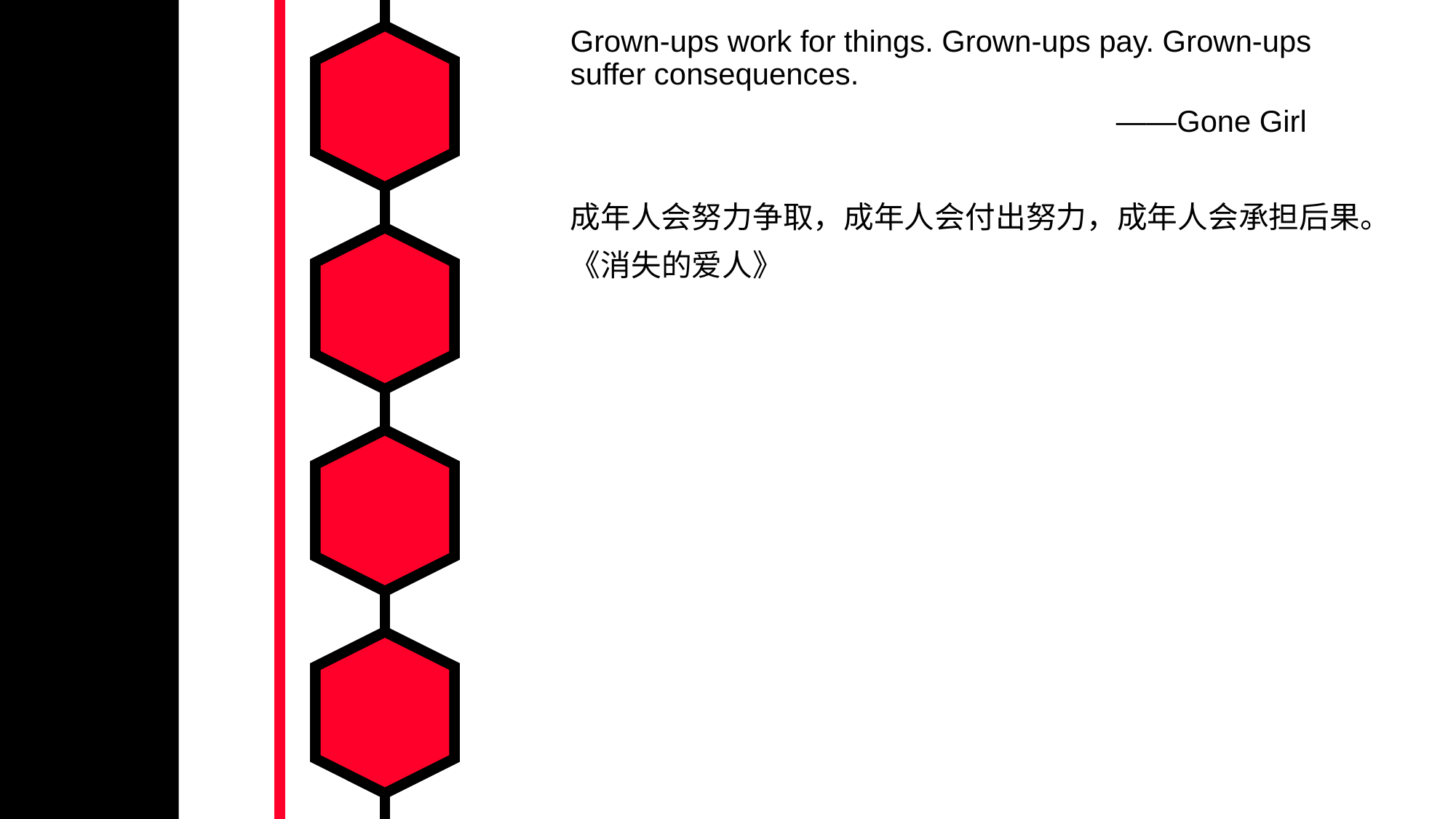

#
Grown-ups work for things. Grown-ups pay. Grown-ups suffer consequences.
					——Gone Girl

成年人会努力争取，成年人会付出努力，成年人会承担后果。
《消失的爱人》